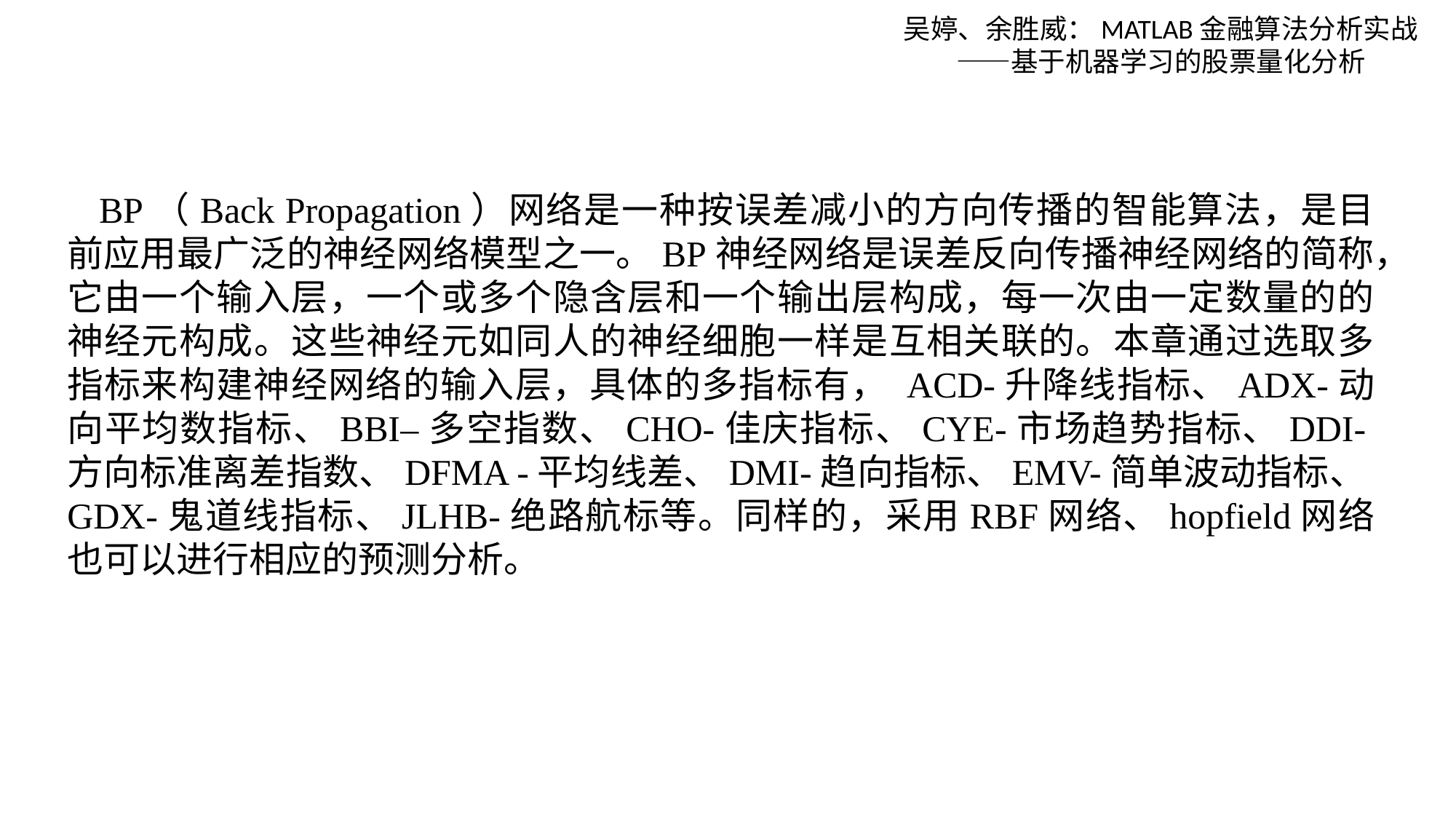

吴婷、余胜威：MATLAB金融算法分析实战——基于机器学习的股票量化分析
BP（Back Propagation）网络是一种按误差减小的方向传播的智能算法，是目前应用最广泛的神经网络模型之一。BP神经网络是误差反向传播神经网络的简称，它由一个输入层，一个或多个隐含层和一个输出层构成，每一次由一定数量的的神经元构成。这些神经元如同人的神经细胞一样是互相关联的。本章通过选取多指标来构建神经网络的输入层，具体的多指标有， ACD-升降线指标、ADX-动向平均数指标、BBI–多空指数、CHO-佳庆指标、CYE-市场趋势指标、DDI-方向标准离差指数、DFMA -平均线差、DMI-趋向指标、EMV-简单波动指标、GDX-鬼道线指标、JLHB-绝路航标等。同样的，采用RBF网络、hopfield网络也可以进行相应的预测分析。